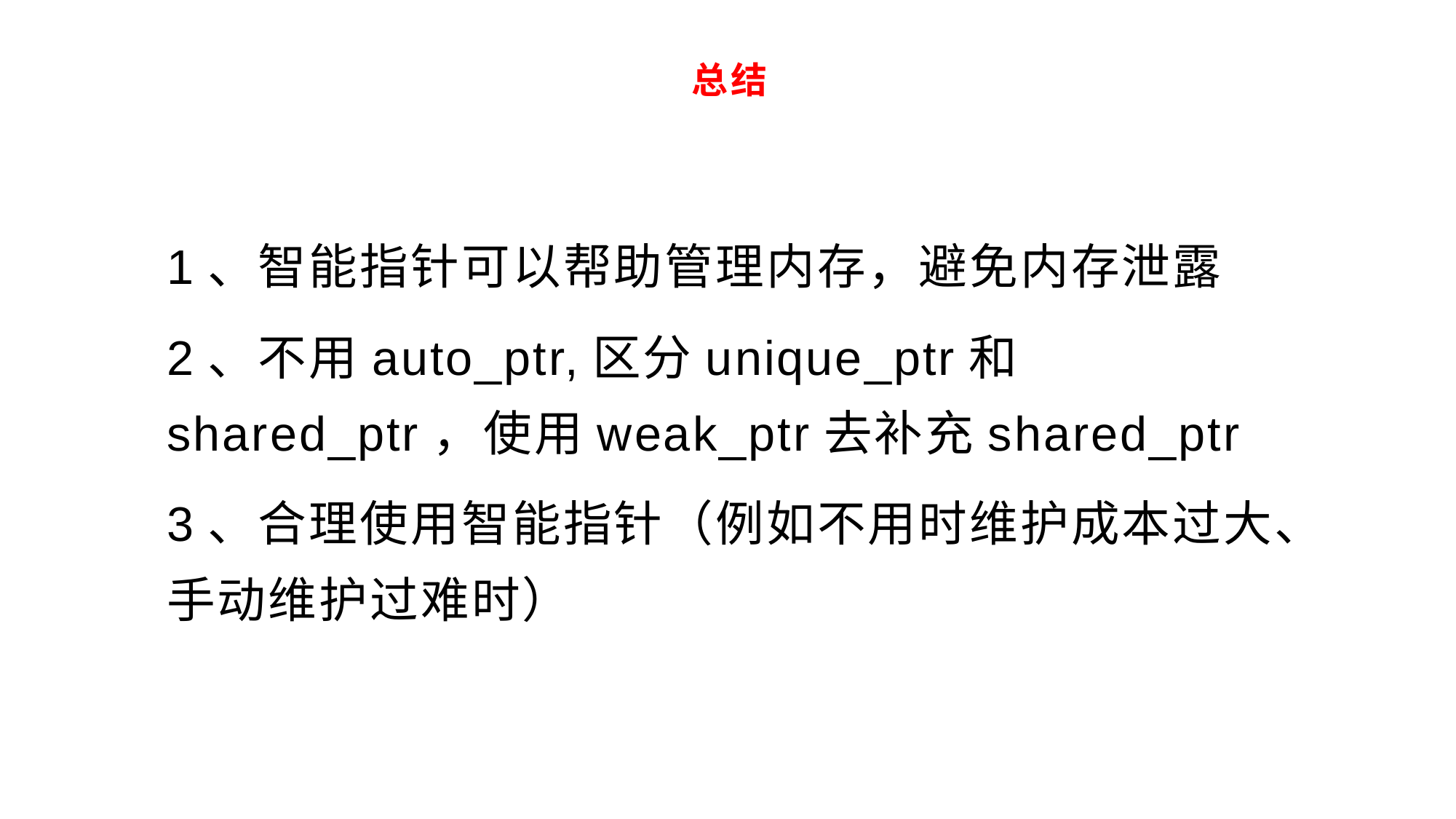

# 总结
1、智能指针可以帮助管理内存，避免内存泄露
2、不用auto_ptr,区分unique_ptr和shared_ptr，使用weak_ptr去补充shared_ptr
3、合理使用智能指针（例如不用时维护成本过大、手动维护过难时）